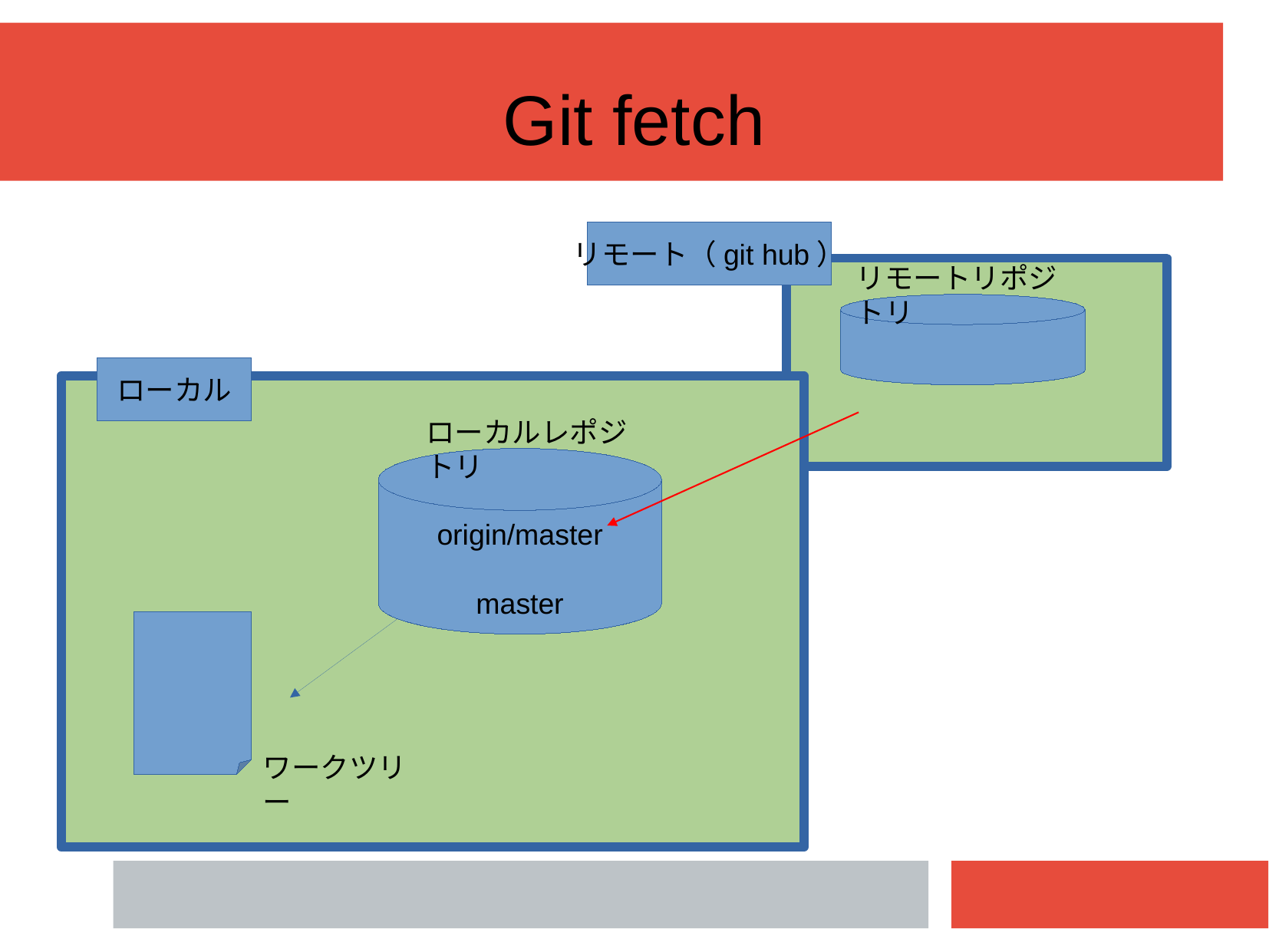

Git fetch
リモート（git hub）
リモートリポジトリ

ローカル

ローカルレポジトリ

origin/master

master

ワークツリー